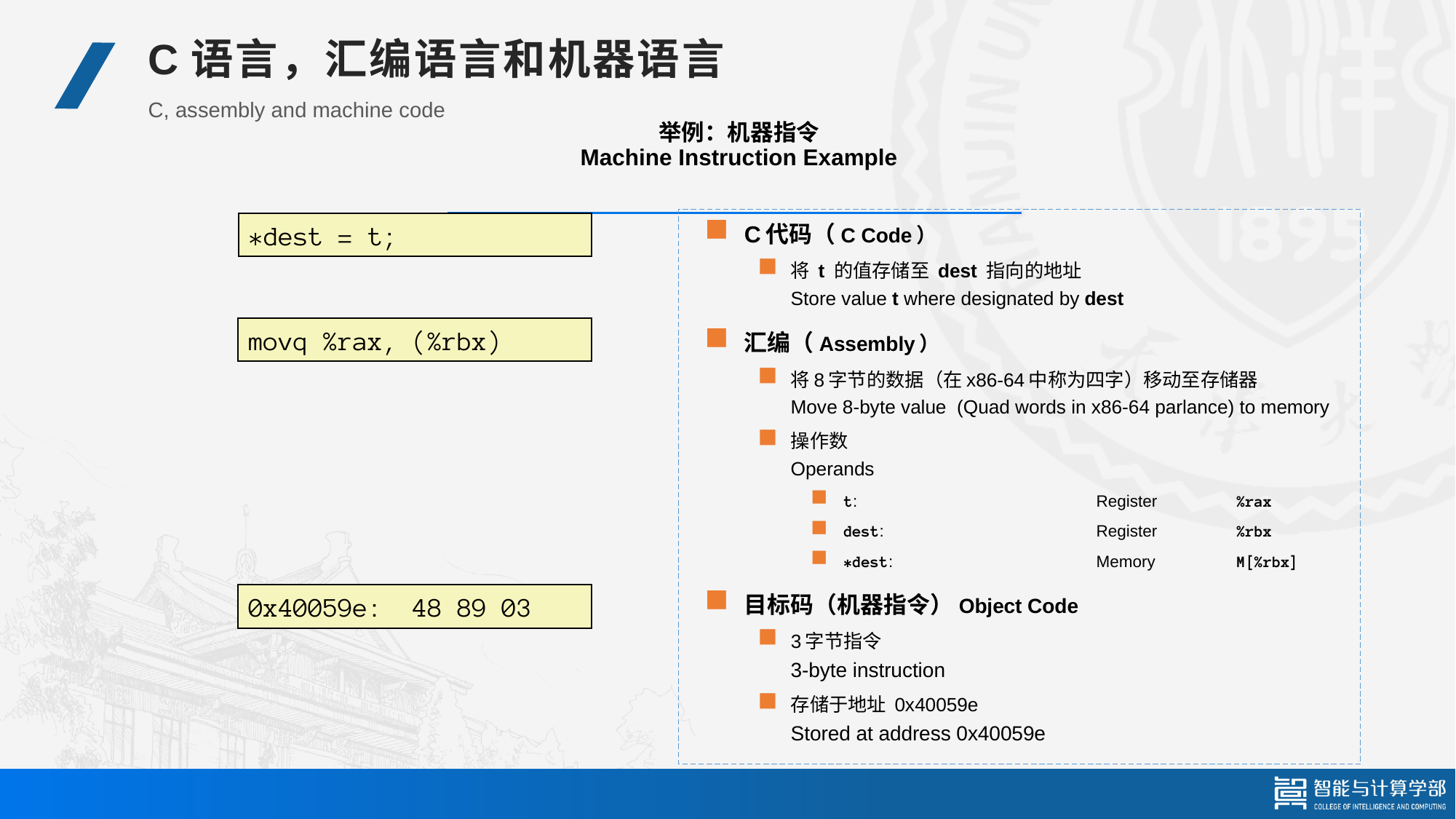

C语言，汇编语言和机器语言
C, assembly and machine code
# 举例：机器指令 Machine Instruction Example
C代码（C Code）
将 t 的值存储至 dest 指向的地址
Store value t where designated by dest
汇编（Assembly）
将8字节的数据（在x86-64中称为四字）移动至存储器
Move 8-byte value  (Quad words in x86-64 parlance) to memory
操作数
Operands
t:	Register	%rax
dest:	Register	%rbx
*dest: 	Memory	M[%rbx]
目标码（机器指令）Object Code
3字节指令
3-byte instruction
存储于地址 0x40059e
Stored at address 0x40059e
*dest = t;
movq %rax, (%rbx)
0x40059e:  48 89 03